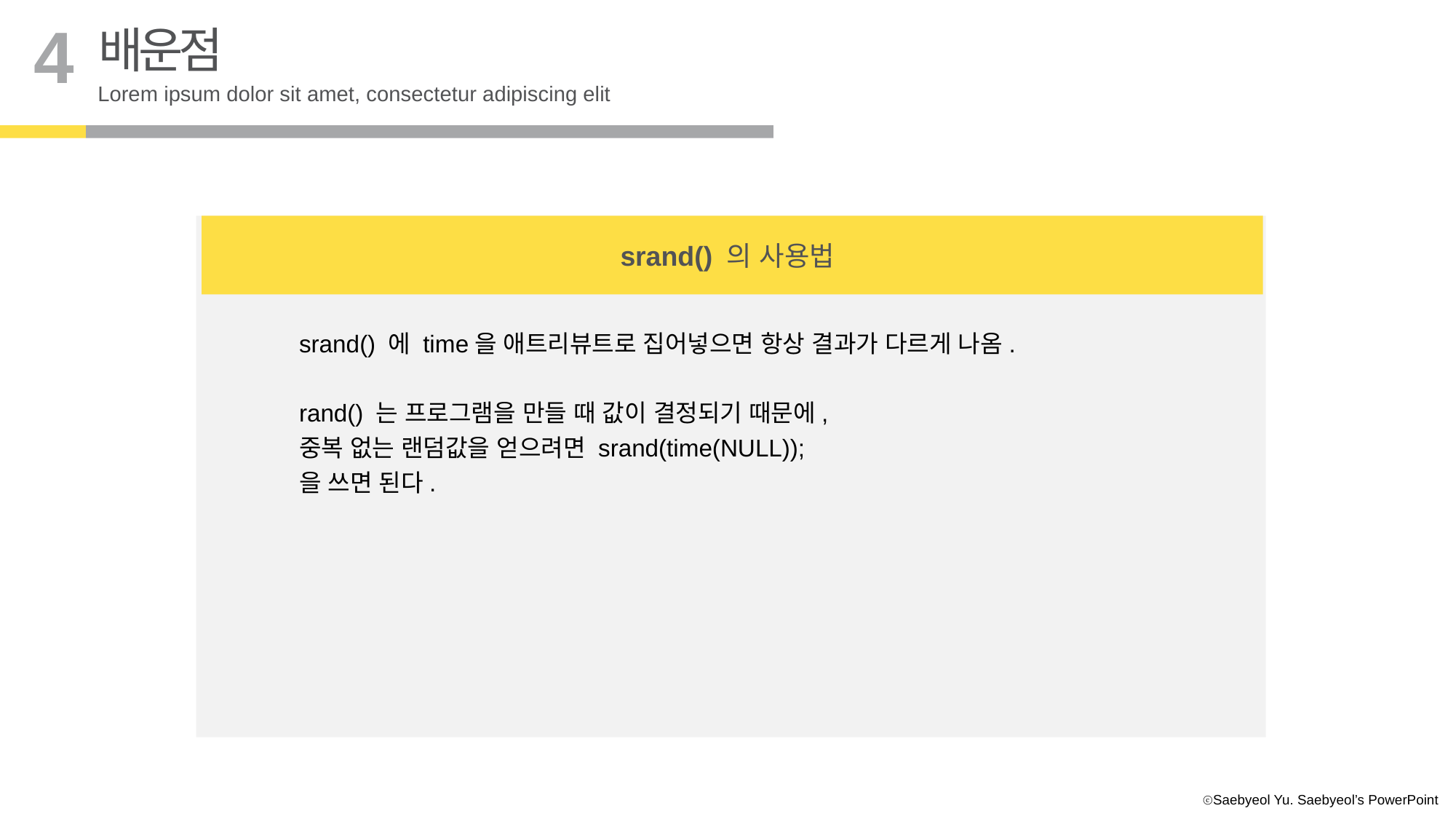

4
배운점
Lorem ipsum dolor sit amet, consectetur adipiscing elit

srand() 의 사용법
srand() 에 time을 애트리뷰트로 집어넣으면 항상 결과가 다르게 나옴.

rand() 는 프로그램을 만들 때 값이 결정되기 때문에,
중복 없는 랜덤값을 얻으려면 srand(time(NULL));
을 쓰면 된다.